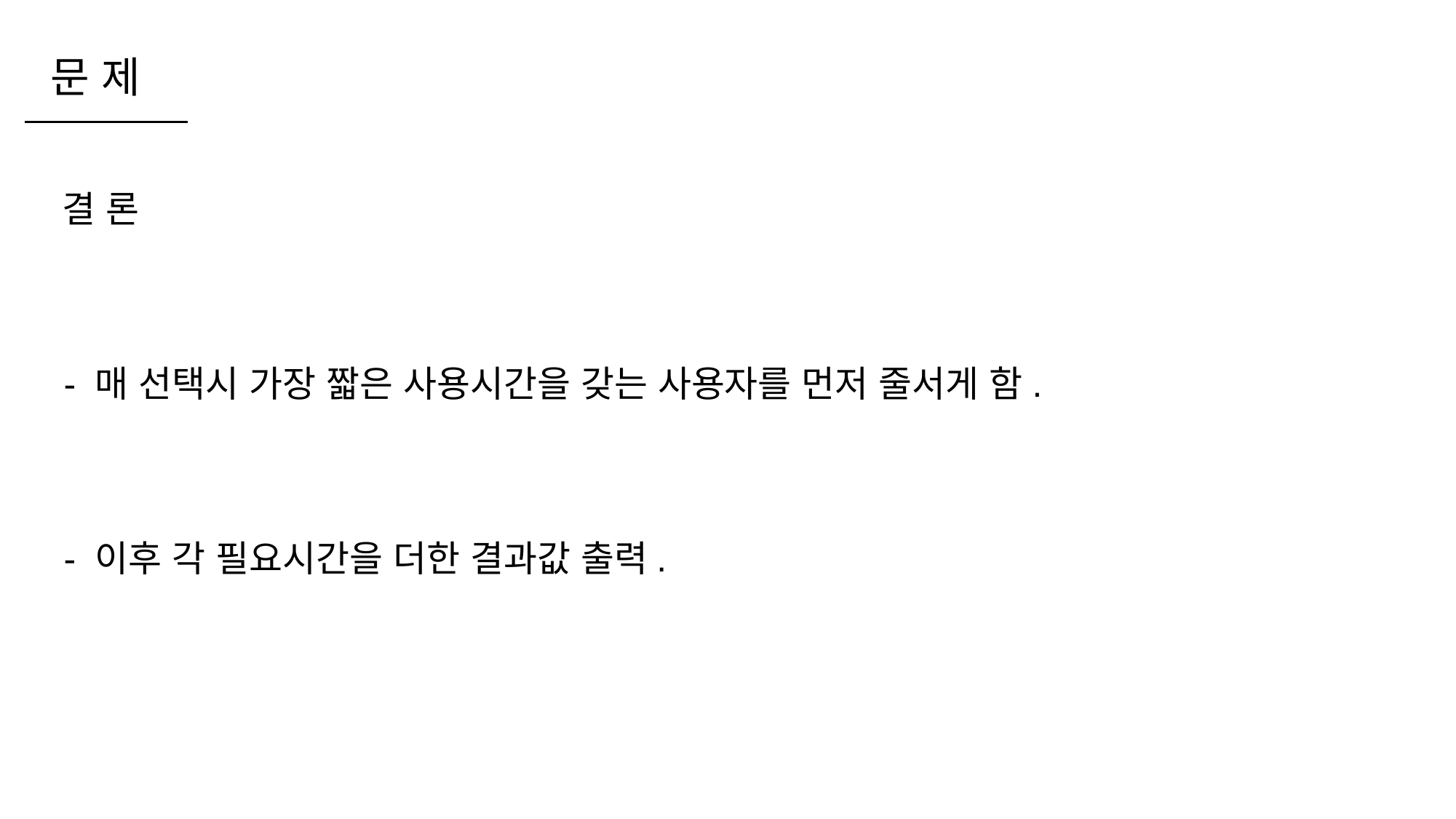

문 제
 결 론

  - 매 선택시 가장 짧은 사용시간을 갖는 사용자를 먼저 줄서게 함.

  - 이후 각 필요시간을 더한 결과값 출력.